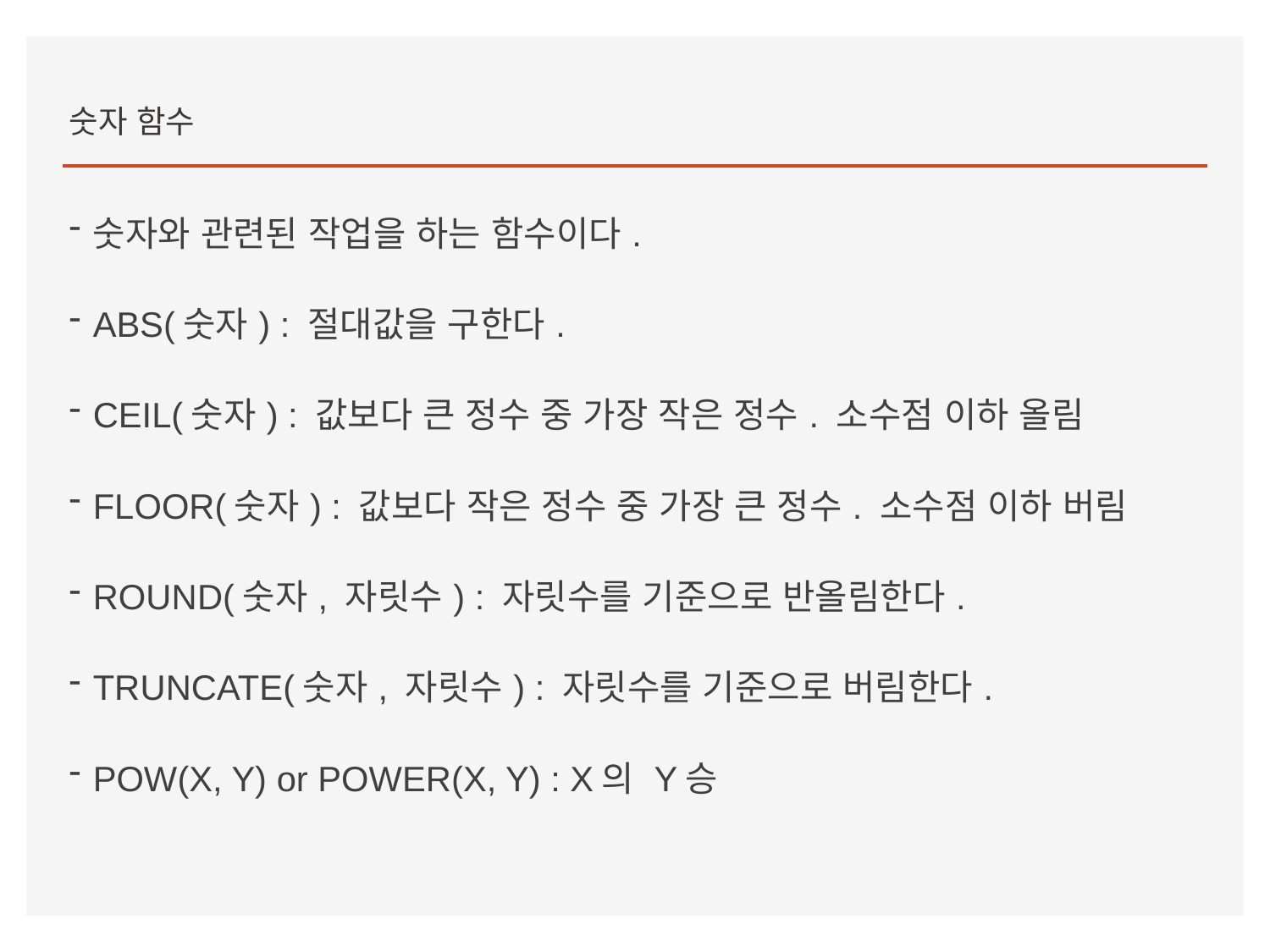

숫자 함수
숫자와 관련된 작업을 하는 함수이다.
ABS(숫자) : 절대값을 구한다.
CEIL(숫자) : 값보다 큰 정수 중 가장 작은 정수. 소수점 이하 올림
FLOOR(숫자) : 값보다 작은 정수 중 가장 큰 정수. 소수점 이하 버림
ROUND(숫자, 자릿수) : 자릿수를 기준으로 반올림한다.
TRUNCATE(숫자, 자릿수) : 자릿수를 기준으로 버림한다.
POW(X, Y) or POWER(X, Y) : X의 Y승